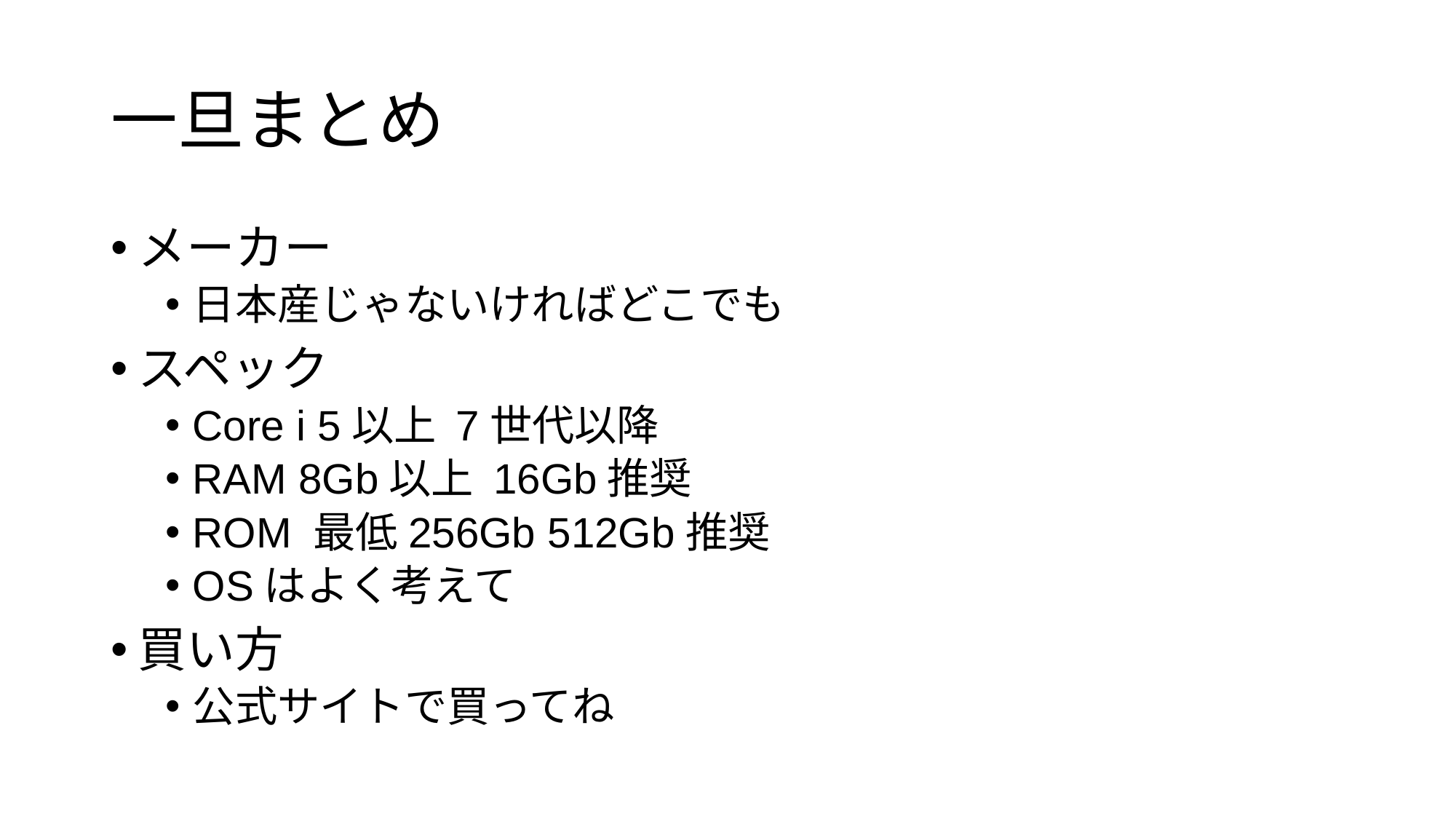

# 一旦まとめ
メーカー
日本産じゃないければどこでも
スペック
Core i 5以上 7世代以降
RAM 8Gb以上 16Gb推奨
ROM 最低256Gb 512Gb推奨
OSはよく考えて
買い方
公式サイトで買ってね